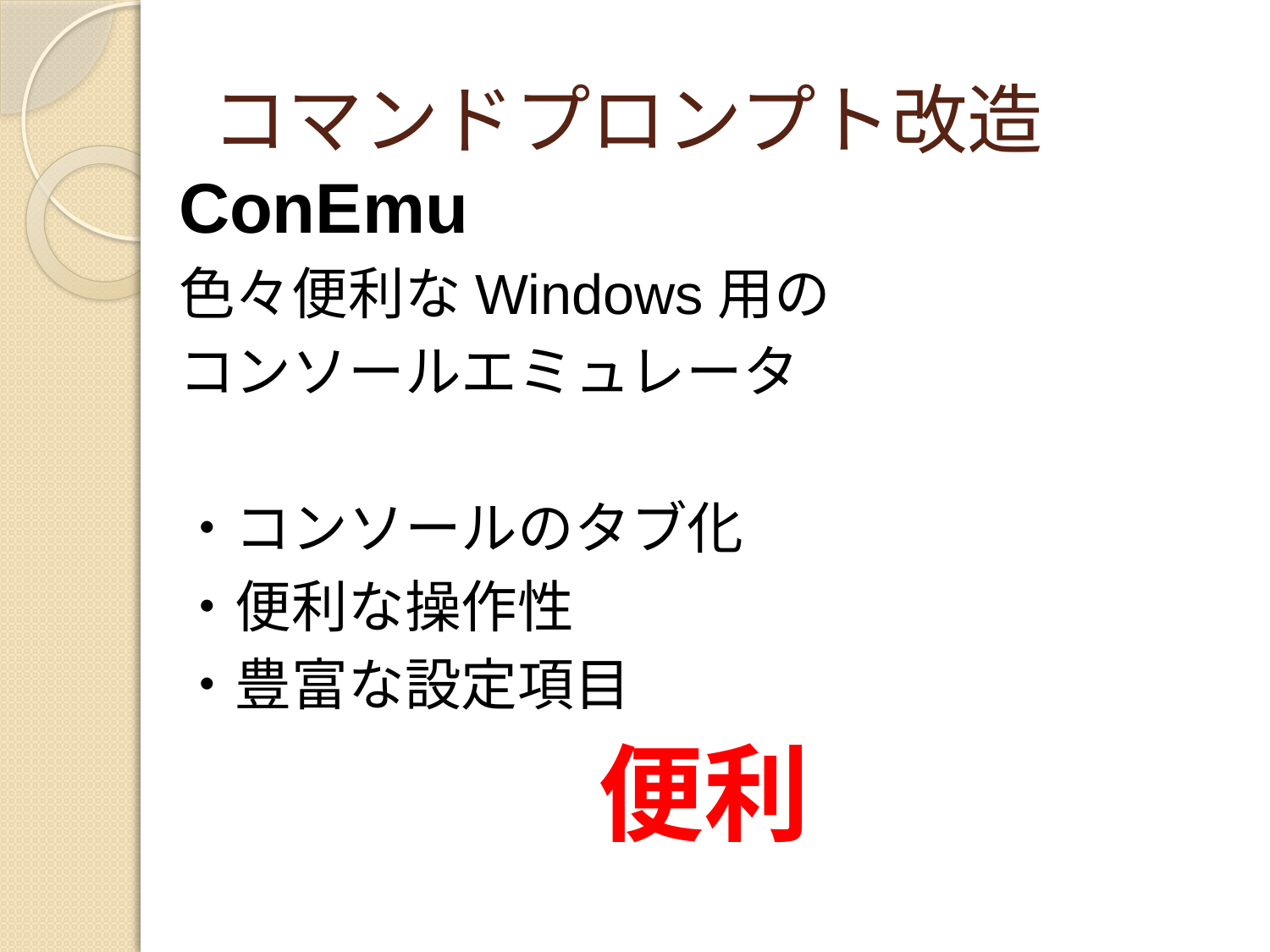

# コマンドプロンプト改造
ConEmu
色々便利なWindows用の
コンソールエミュレータ

・コンソールのタブ化
・便利な操作性
・豊富な設定項目
便利